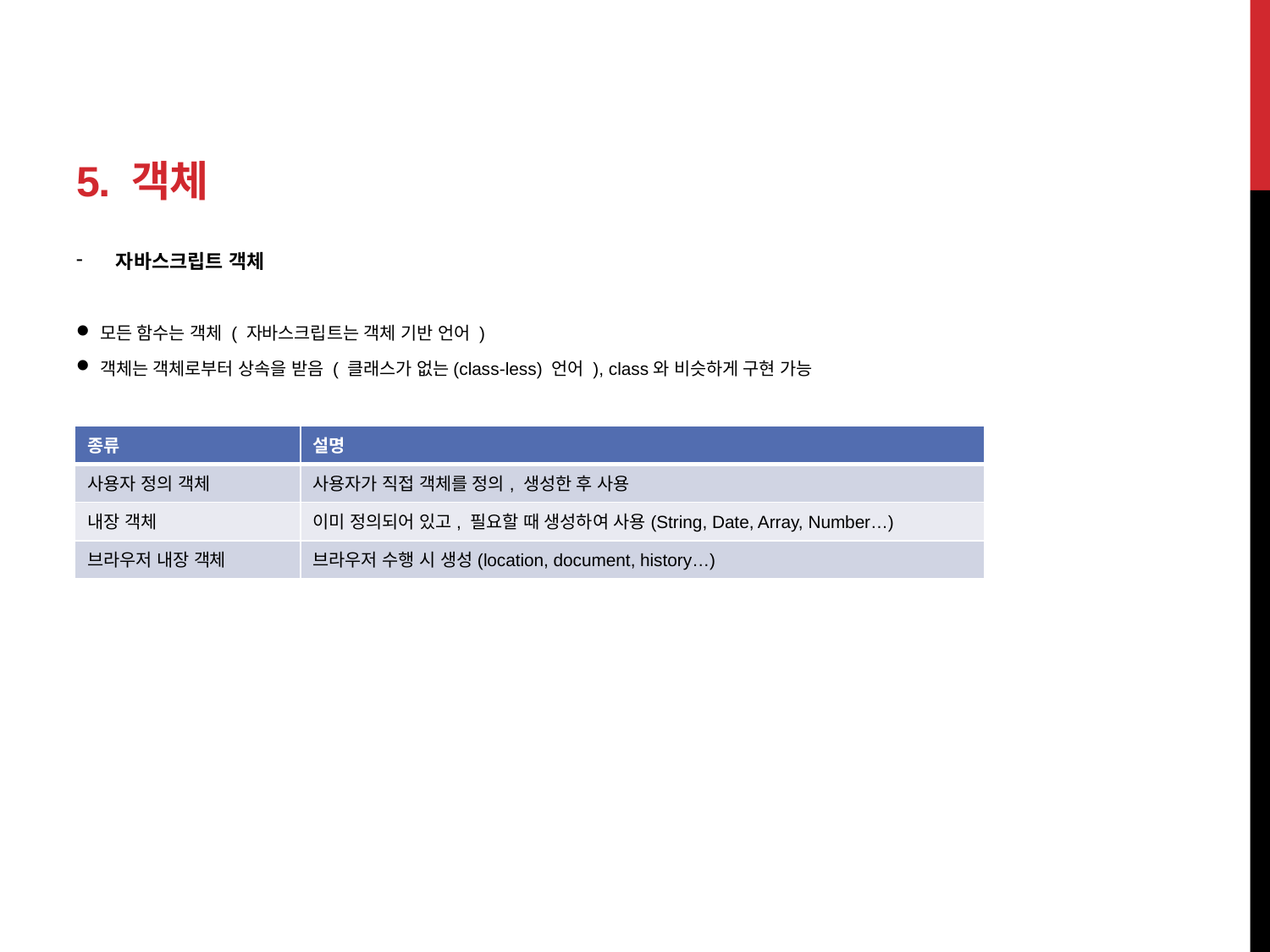

# 5. 객체
자바스크립트 객체

모든 함수는 객체 ( 자바스크립트는 객체 기반 언어 )
객체는 객체로부터 상속을 받음 ( 클래스가 없는(class-less) 언어 ), class와 비슷하게 구현 가능

| 종류 | 설명 |
| --- | --- |
| 사용자 정의 객체 | 사용자가 직접 객체를 정의, 생성한 후 사용 |
| 내장 객체 | 이미 정의되어 있고, 필요할 때 생성하여 사용(String, Date, Array, Number…) |
| 브라우저 내장 객체 | 브라우저 수행 시 생성(location, document, history…) |